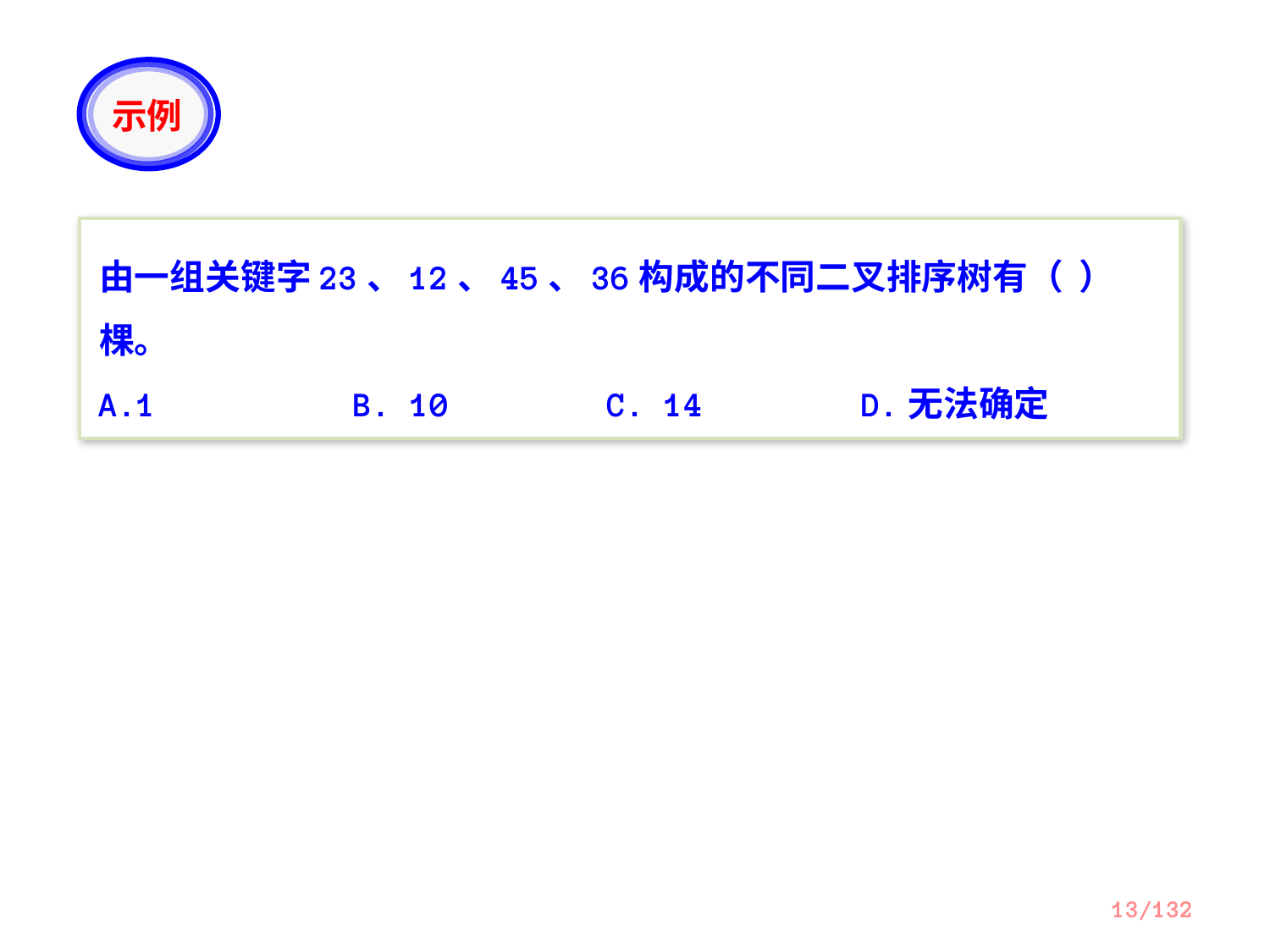

示例
由一组关键字23、12、45、36构成的不同二叉排序树有（  ）棵。
A.1		B. 10		C. 14		D.无法确定
13/132